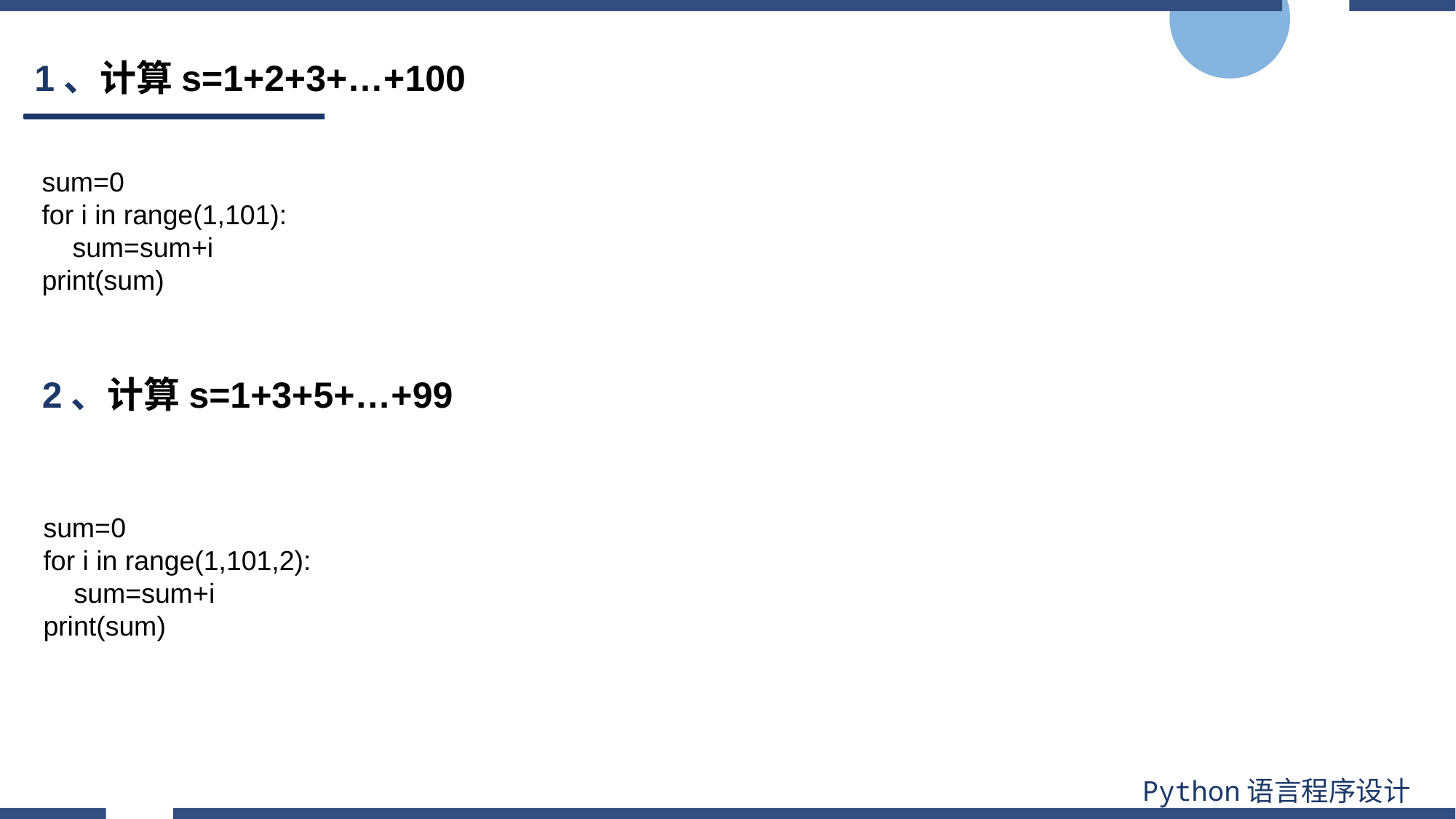

# 1、计算s=1+2+3+…+100
sum=0
for i in range(1,101):
    sum=sum+i
print(sum)
2、计算s=1+3+5+…+99
sum=0
for i in range(1,101,2):
    sum=sum+i
print(sum)